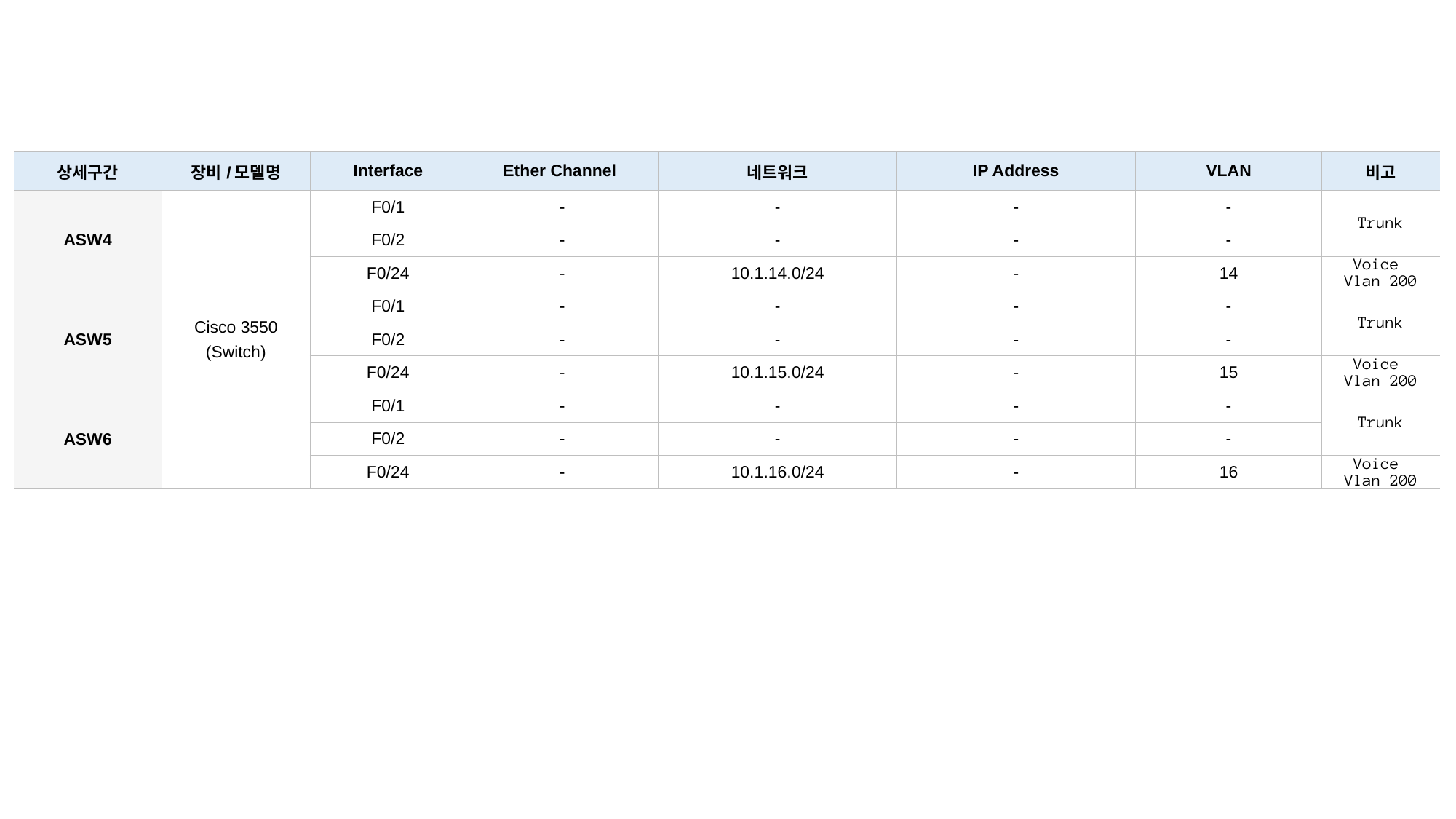

| 상세구간 | 장비/모델명 | Interface | Ether Channel | 네트워크 | IP Address | VLAN | 비고 |
| --- | --- | --- | --- | --- | --- | --- | --- |
| ASW4 | Cisco 3550 (Switch) | F0/1 | - | - | - | - | Trunk |
|  |  | F0/2 | - | - | - | - |  |
|  |  | F0/24 | - | 10.1.14.0/24 | - | 14 | Voice Vlan 200 |
| ASW5 |  | F0/1 | - | - | - | - | Trunk |
|  |  | F0/2 | - | - | - | - |  |
|  |  | F0/24 | - | 10.1.15.0/24 | - | 15 | Voice Vlan 200 |
| ASW6 |  | F0/1 | - | - | - | - | Trunk |
|  |  | F0/2 | - | - | - | - |  |
|  |  | F0/24 | - | 10.1.16.0/24 | - | 16 | Voice Vlan 200 |